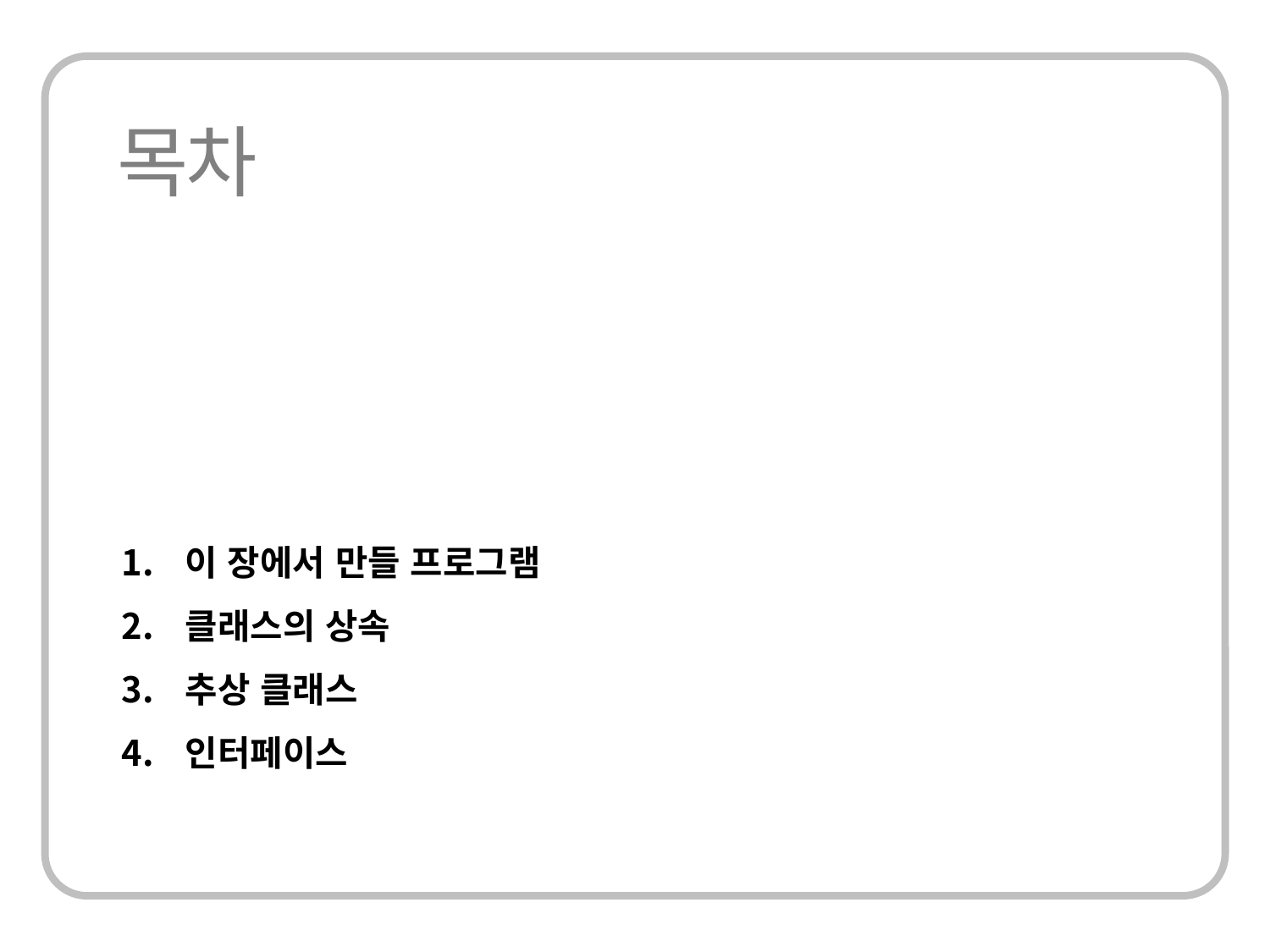

이 장에서 만들 프로그램
클래스의 상속
추상 클래스
인터페이스